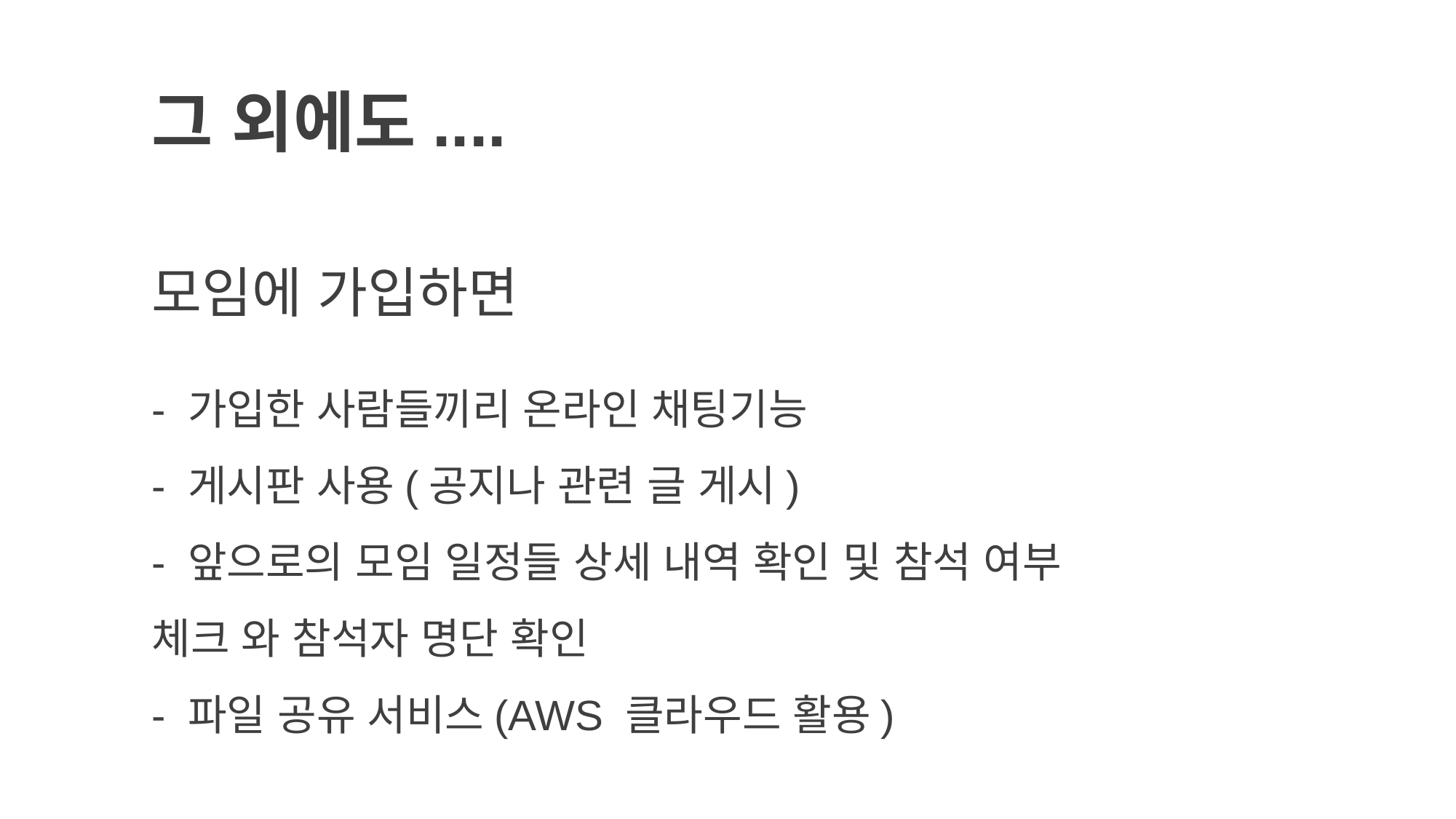

그 외에도....

모임에 가입하면

- 가입한 사람들끼리 온라인 채팅기능
- 게시판 사용(공지나 관련 글 게시)
- 앞으로의 모임 일정들 상세 내역 확인 및 참석 여부 체크 와 참석자 명단 확인
- 파일 공유 서비스(AWS 클라우드 활용)